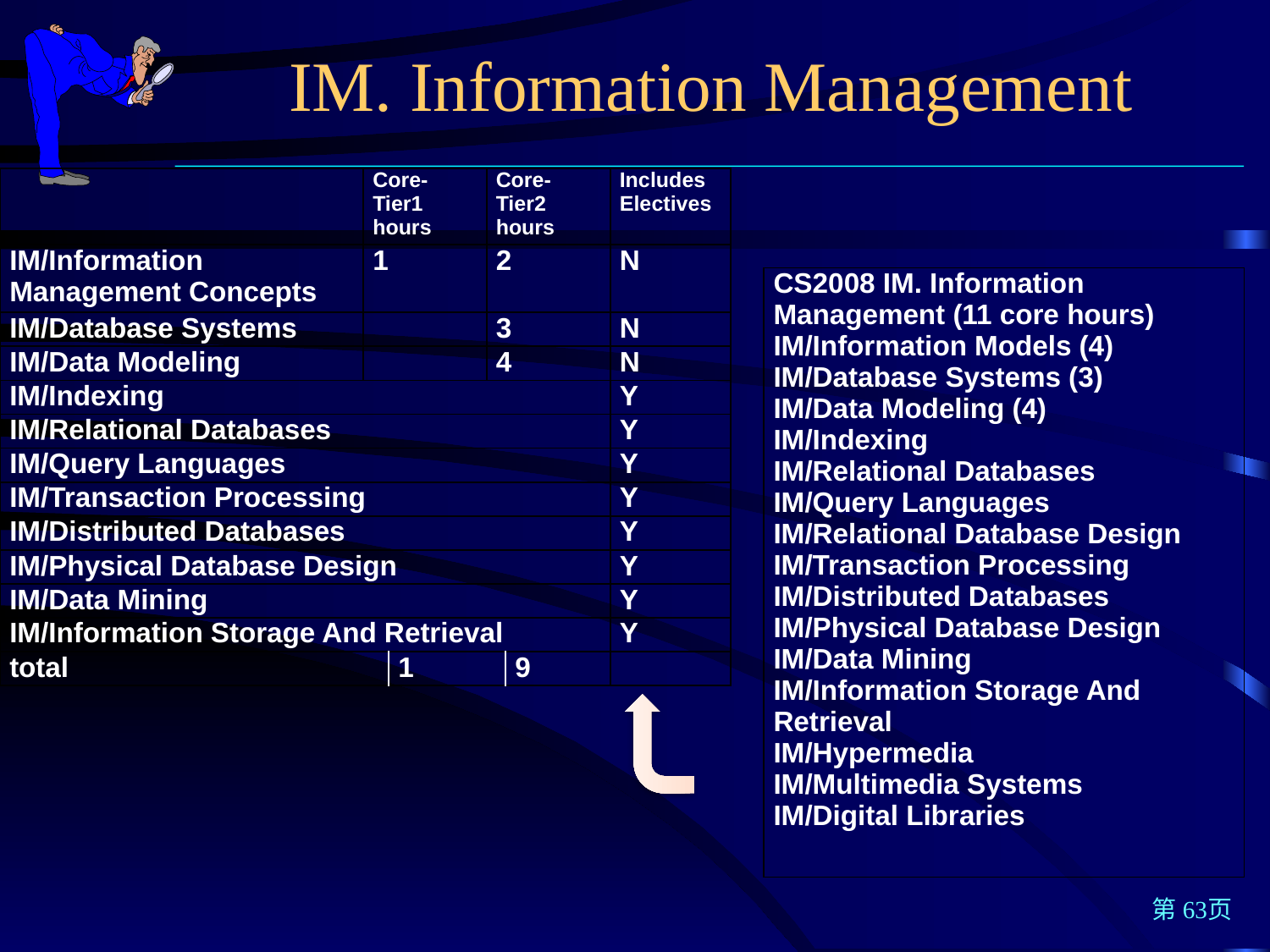

IM. Information Management
|  | Core-Tier1 hours |  | Core-Tier2 hours |  | Includes Electives |
| --- | --- | --- | --- | --- | --- |
| IM/Information Management Concepts | 1 |  | 2 |  | N |
| IM/Database Systems |  |  | 3 |  | N |
| IM/Data Modeling |  |  | 4 |  | N |
| IM/Indexing |  |  |  |  | Y |
| IM/Relational Databases |  |  |  |  | Y |
| IM/Query Languages |  |  |  |  | Y |
| IM/Transaction Processing |  |  |  |  | Y |
| IM/Distributed Databases |  |  |  |  | Y |
| IM/Physical Database Design |  |  |  |  | Y |
| IM/Data Mining |  |  |  |  | Y |
| IM/Information Storage And Retrieval |  |  |  |  | Y |
| total |  | 1 |  | 9 |  |
| CS2008 IM. Information Management (11 core hours) IM/Information Models (4) IM/Database Systems (3) IM/Data Modeling (4) IM/Indexing IM/Relational Databases IM/Query Languages IM/Relational Database Design IM/Transaction Processing IM/Distributed Databases IM/Physical Database Design IM/Data Mining IM/Information Storage And Retrieval IM/Hypermedia IM/Multimedia Systems IM/Digital Libraries |
| --- |

第63页